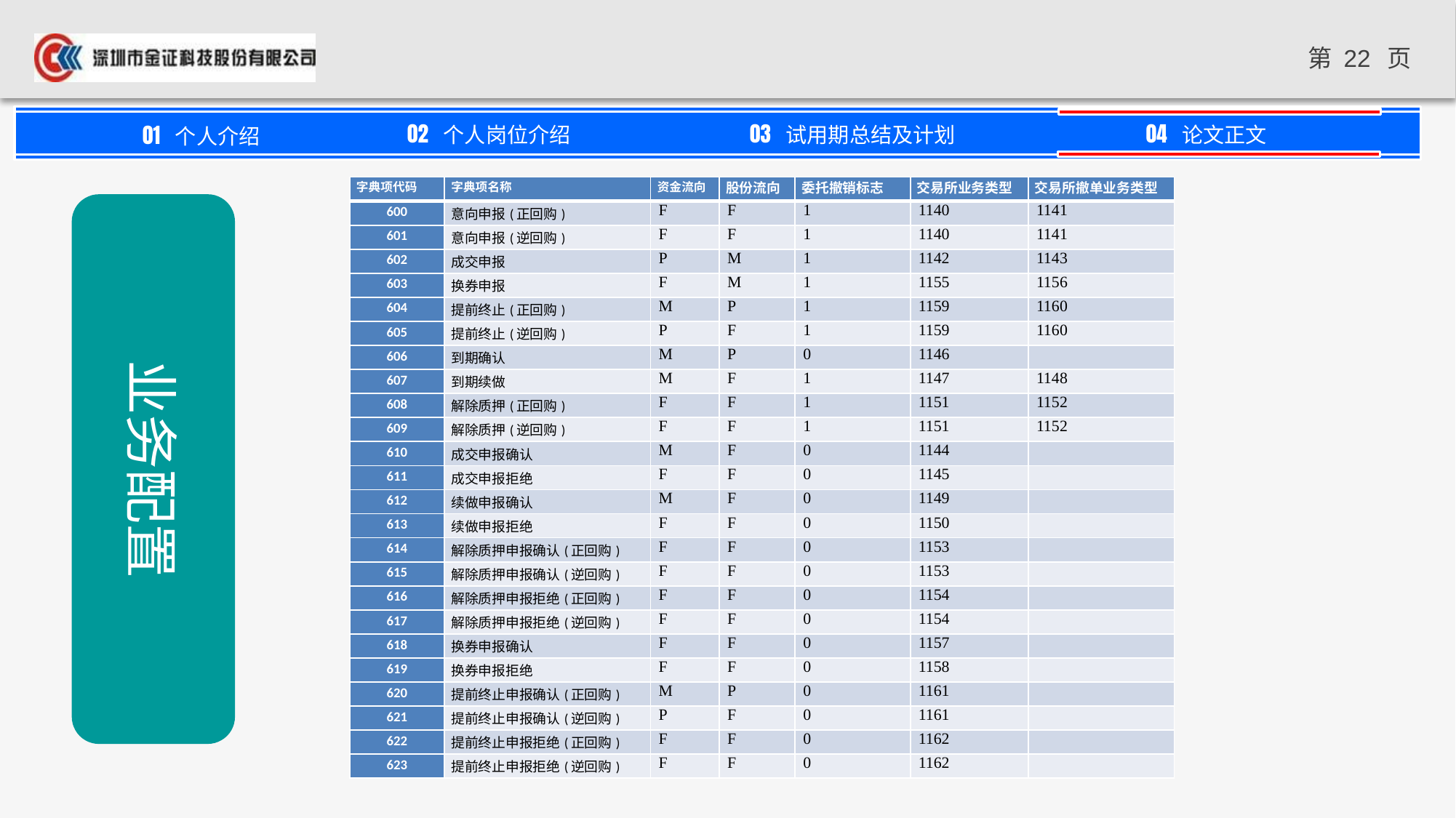

| 字典项代码 | 字典项名称 | 资金流向 | 股份流向 | 委托撤销标志 | 交易所业务类型 | 交易所撤单业务类型 |
| --- | --- | --- | --- | --- | --- | --- |
| 600 | 意向申报(正回购) | F | F | 1 | 1140 | 1141 |
| 601 | 意向申报(逆回购) | F | F | 1 | 1140 | 1141 |
| 602 | 成交申报 | P | M | 1 | 1142 | 1143 |
| 603 | 换券申报 | F | M | 1 | 1155 | 1156 |
| 604 | 提前终止(正回购) | M | P | 1 | 1159 | 1160 |
| 605 | 提前终止(逆回购) | P | F | 1 | 1159 | 1160 |
| 606 | 到期确认 | M | P | 0 | 1146 |  |
| 607 | 到期续做 | M | F | 1 | 1147 | 1148 |
| 608 | 解除质押(正回购) | F | F | 1 | 1151 | 1152 |
| 609 | 解除质押(逆回购) | F | F | 1 | 1151 | 1152 |
| 610 | 成交申报确认 | M | F | 0 | 1144 |  |
| 611 | 成交申报拒绝 | F | F | 0 | 1145 |  |
| 612 | 续做申报确认 | M | F | 0 | 1149 |  |
| 613 | 续做申报拒绝 | F | F | 0 | 1150 |  |
| 614 | 解除质押申报确认(正回购) | F | F | 0 | 1153 |  |
| 615 | 解除质押申报确认(逆回购) | F | F | 0 | 1153 |  |
| 616 | 解除质押申报拒绝(正回购) | F | F | 0 | 1154 |  |
| 617 | 解除质押申报拒绝(逆回购) | F | F | 0 | 1154 |  |
| 618 | 换券申报确认 | F | F | 0 | 1157 |  |
| 619 | 换券申报拒绝 | F | F | 0 | 1158 |  |
| 620 | 提前终止申报确认(正回购) | M | P | 0 | 1161 |  |
| 621 | 提前终止申报确认(逆回购) | P | F | 0 | 1161 |  |
| 622 | 提前终止申报拒绝(正回购) | F | F | 0 | 1162 |  |
| 623 | 提前终止申报拒绝(逆回购) | F | F | 0 | 1162 |  |

业务配置